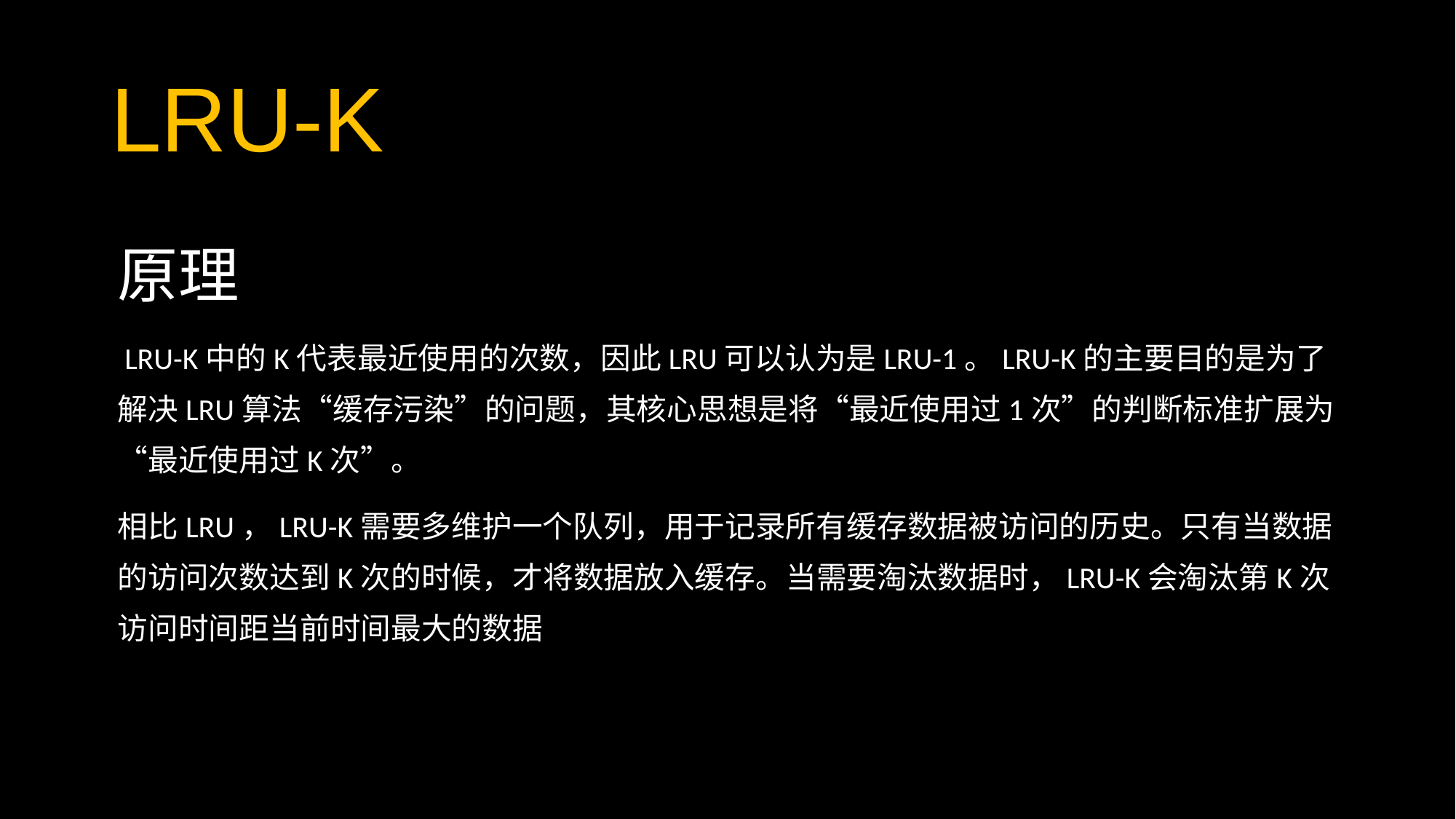

# LRU-K
原理
 LRU-K中的K代表最近使用的次数，因此LRU可以认为是LRU-1。LRU-K的主要目的是为了解决LRU算法“缓存污染”的问题，其核心思想是将“最近使用过1次”的判断标准扩展为“最近使用过K次”。
相比LRU，LRU-K需要多维护一个队列，用于记录所有缓存数据被访问的历史。只有当数据的访问次数达到K次的时候，才将数据放入缓存。当需要淘汰数据时，LRU-K会淘汰第K次访问时间距当前时间最大的数据